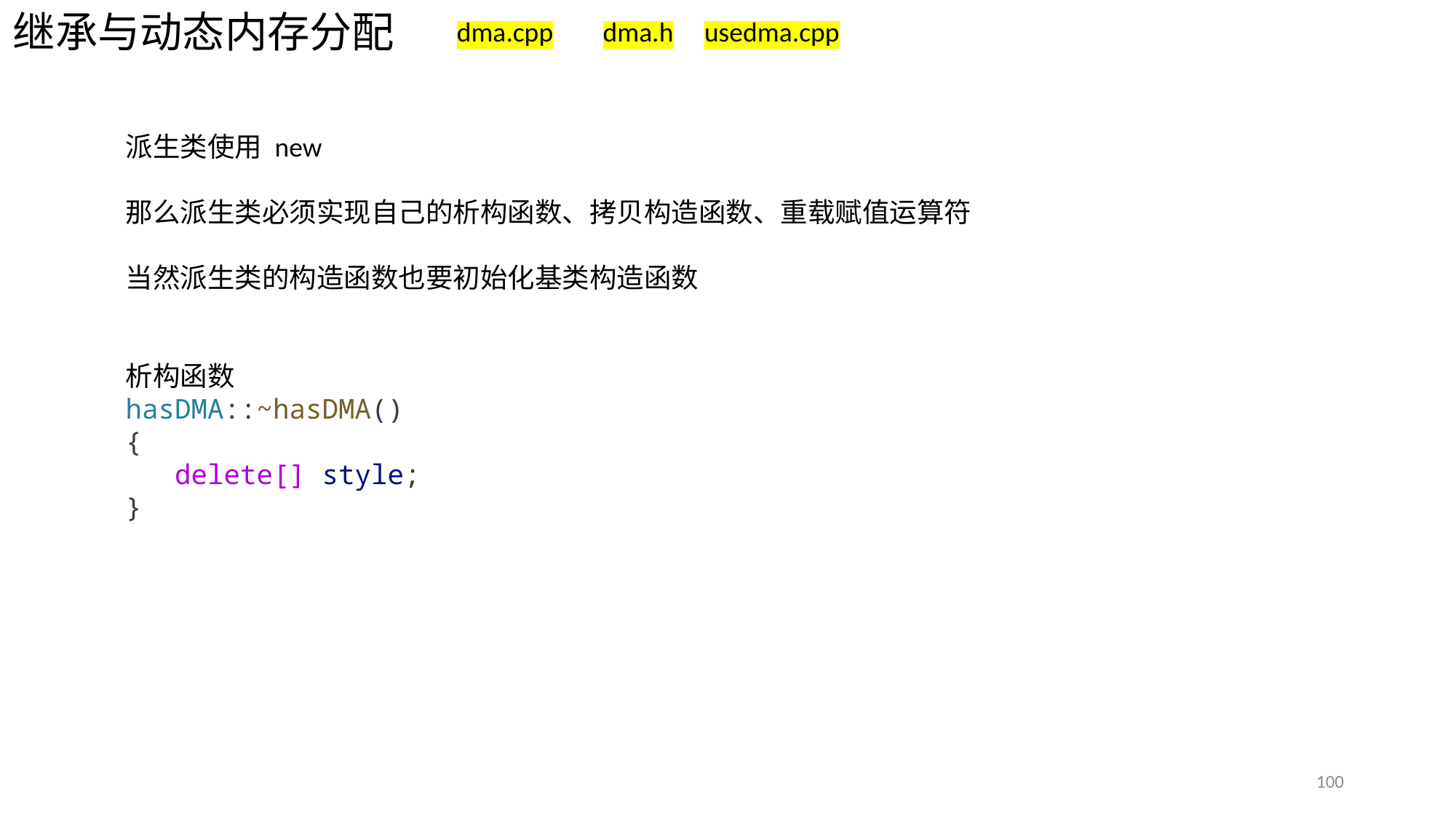

继承与动态内存分配
dma.cpp        dma.h     usedma.cpp
派生类使用 new

那么派生类必须实现自己的析构函数、拷贝构造函数、重载赋值运算符

当然派生类的构造函数也要初始化基类构造函数

析构函数
hasDMA::~hasDMA()
{
   delete[] style;
}
100